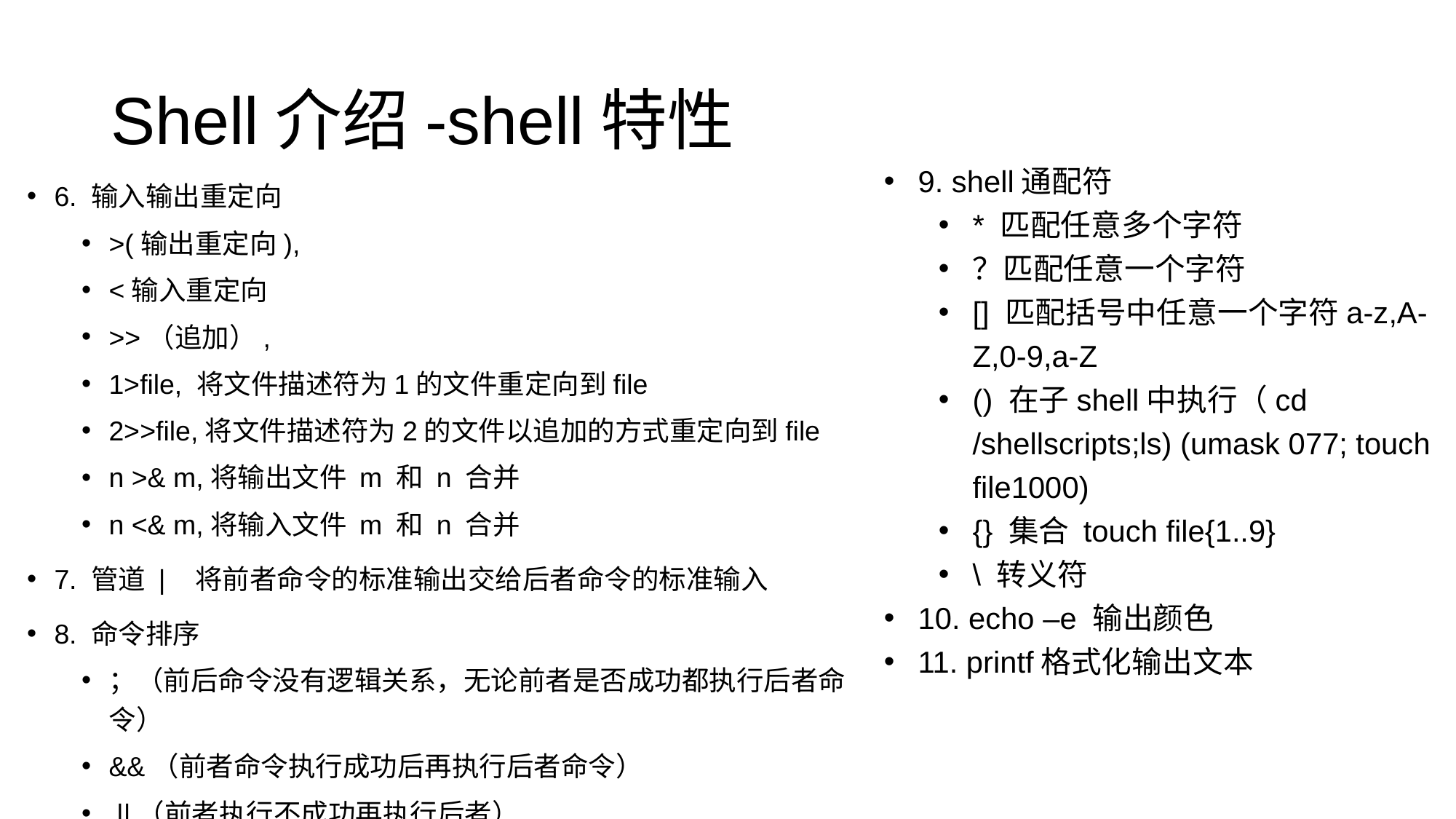

# Shell介绍-shell特性
9. shell通配符
* 匹配任意多个字符
？匹配任意一个字符
[] 匹配括号中任意一个字符a-z,A-Z,0-9,a-Z
() 在子shell中执行（cd /shellscripts;ls) (umask 077; touch file1000)
{} 集合 touch file{1..9}
\ 转义符
10. echo –e 输出颜色
11. printf格式化输出文本
6. 输入输出重定向
>(输出重定向),
<输入重定向
>>（追加）,
1>file, 将文件描述符为1的文件重定向到file
2>>file,将文件描述符为2的文件以追加的方式重定向到file
n >& m,将输出文件 m 和 n 合并
n <& m,将输入文件 m 和 n 合并
7. 管道 |   将前者命令的标准输出交给后者命令的标准输入
8. 命令排序
；（前后命令没有逻辑关系，无论前者是否成功都执行后者命令）
&&（前者命令执行成功后再执行后者命令）
 ||（前者执行不成功再执行后者）